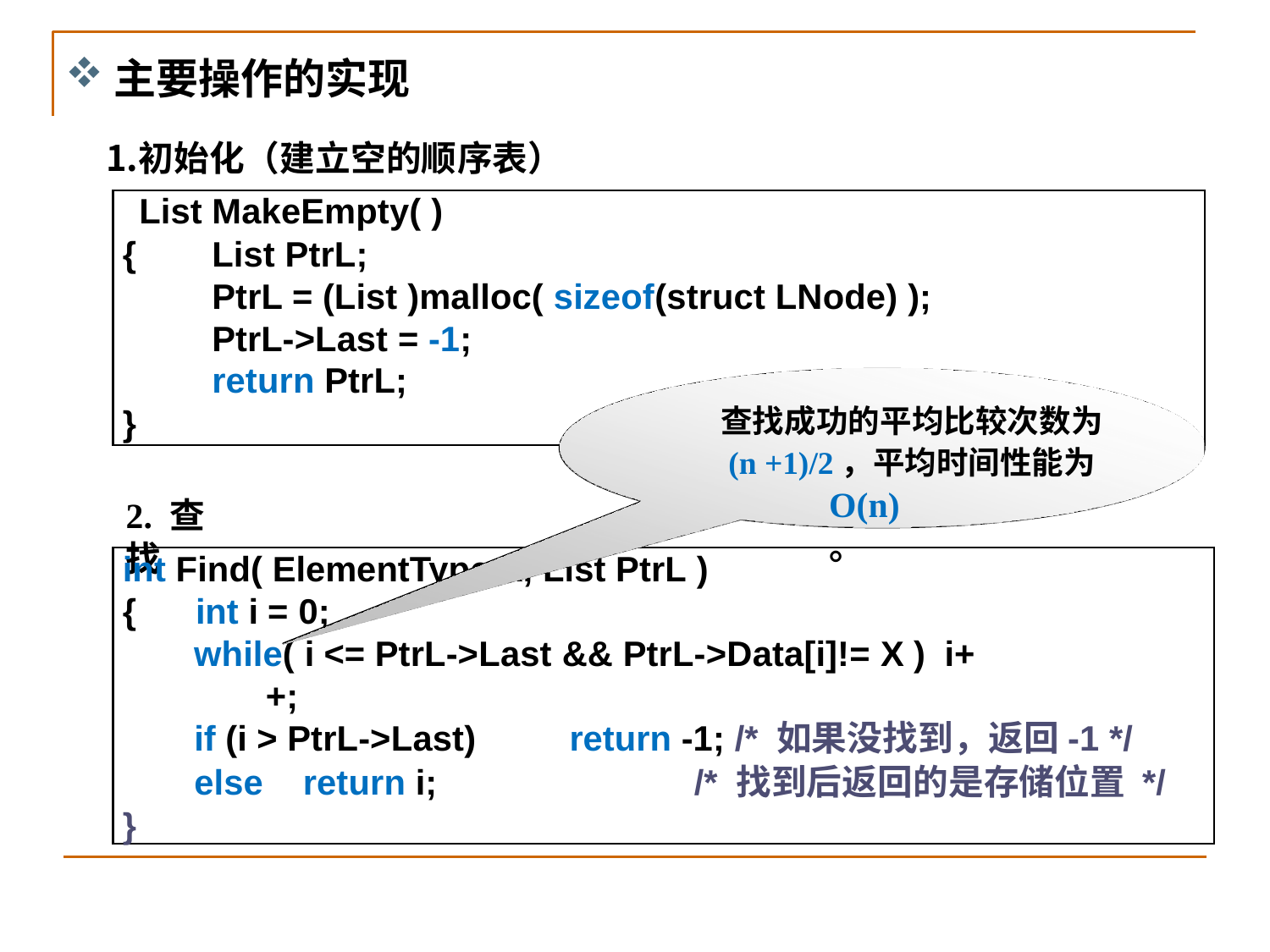

主要操作的实现
初始化（建立空的顺序表）  List MakeEmpty( )

{
List PtrL;
PtrL = (List )malloc( sizeof(struct LNode) );  PtrL->Last = -1;
return PtrL;

O(n)。
查找成功的平均比较次数为
(n +1)/2，平均时间性能为

}

2. 查找
int Find( ElementType X, List PtrL )
{	int i = 0;
while( i <= PtrL->Last && PtrL->Data[i]!= X )  i++;

if (i > PtrL->Last)
return -1; /* 如果没找到，返回-1 */
/* 找到后返回的是存储位置 */
else	return i;
}